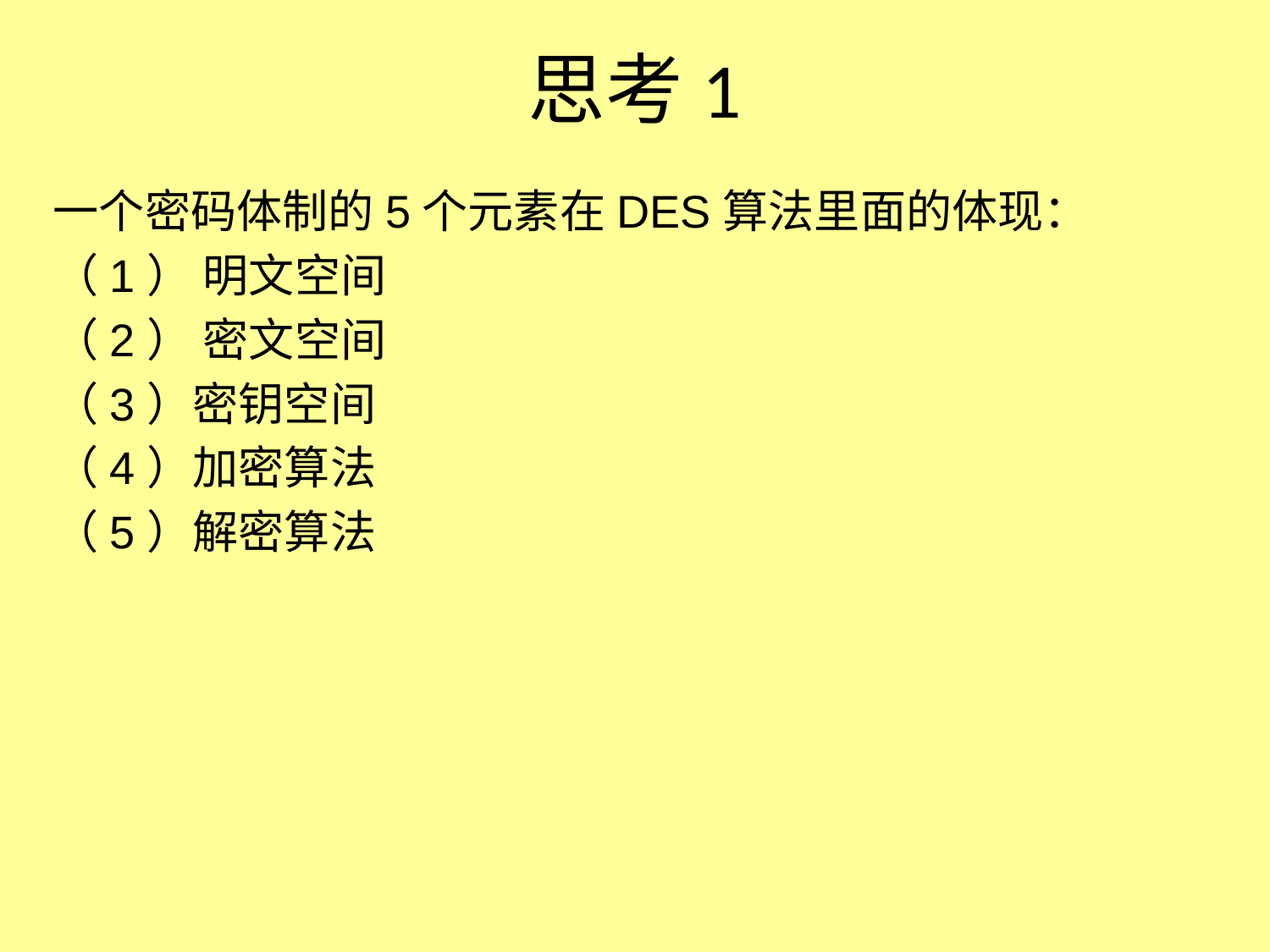

# 思考1
一个密码体制的5个元素在DES算法里面的体现：
（1） 明文空间
（2） 密文空间
（3）密钥空间
（4）加密算法
（5）解密算法